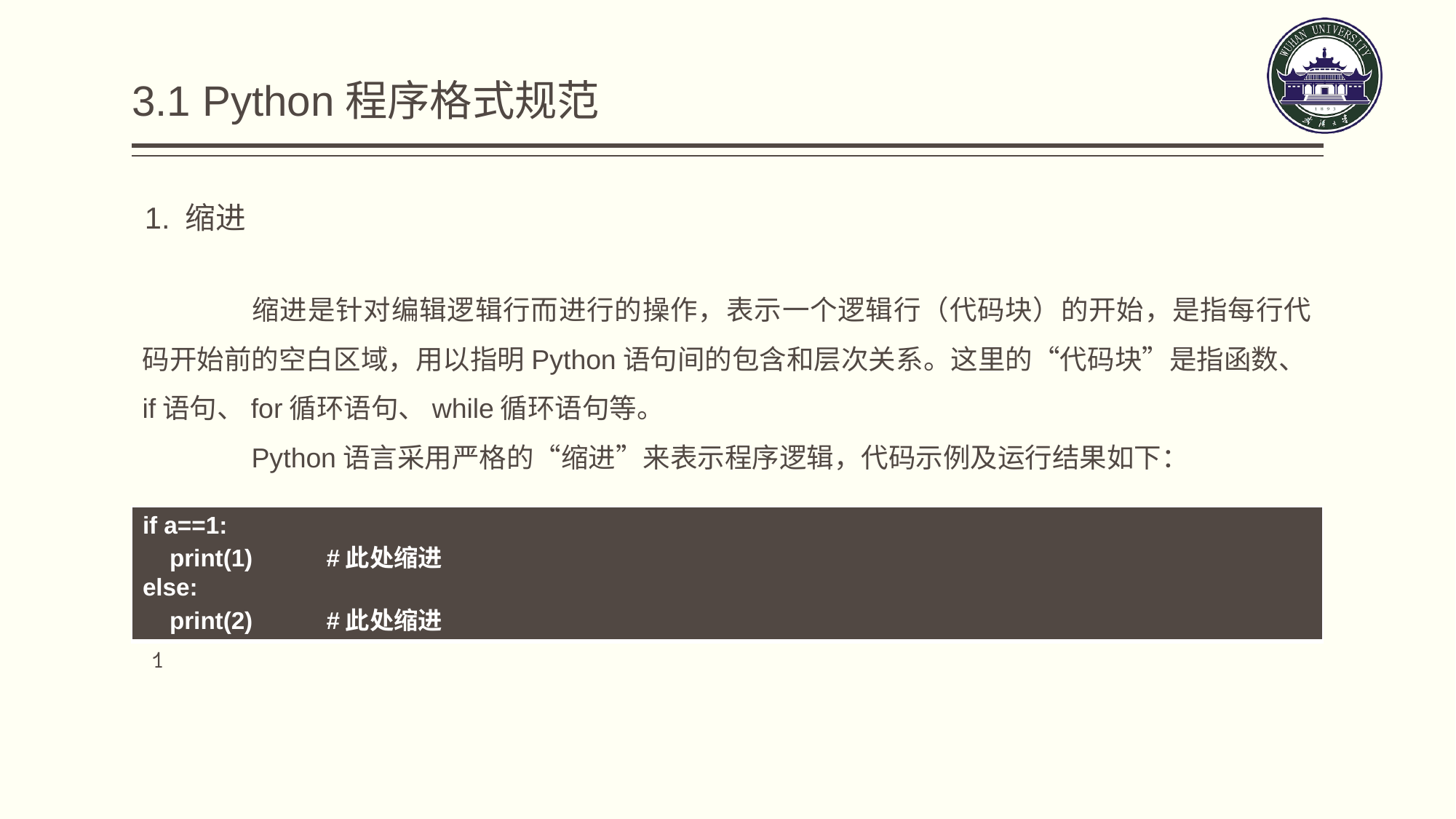

3.1 Python程序格式规范
1. 缩进
	缩进是针对编辑逻辑行而进行的操作，表示一个逻辑行（代码块）的开始，是指每行代码开始前的空白区域，用以指明Python语句间的包含和层次关系。这里的“代码块”是指函数、if语句、for循环语句、while循环语句等。
	Python语言采用严格的“缩进”来表示程序逻辑，代码示例及运行结果如下：

| if a==1: print(1) #此处缩进 else: print(2) #此处缩进 |
| --- |
1